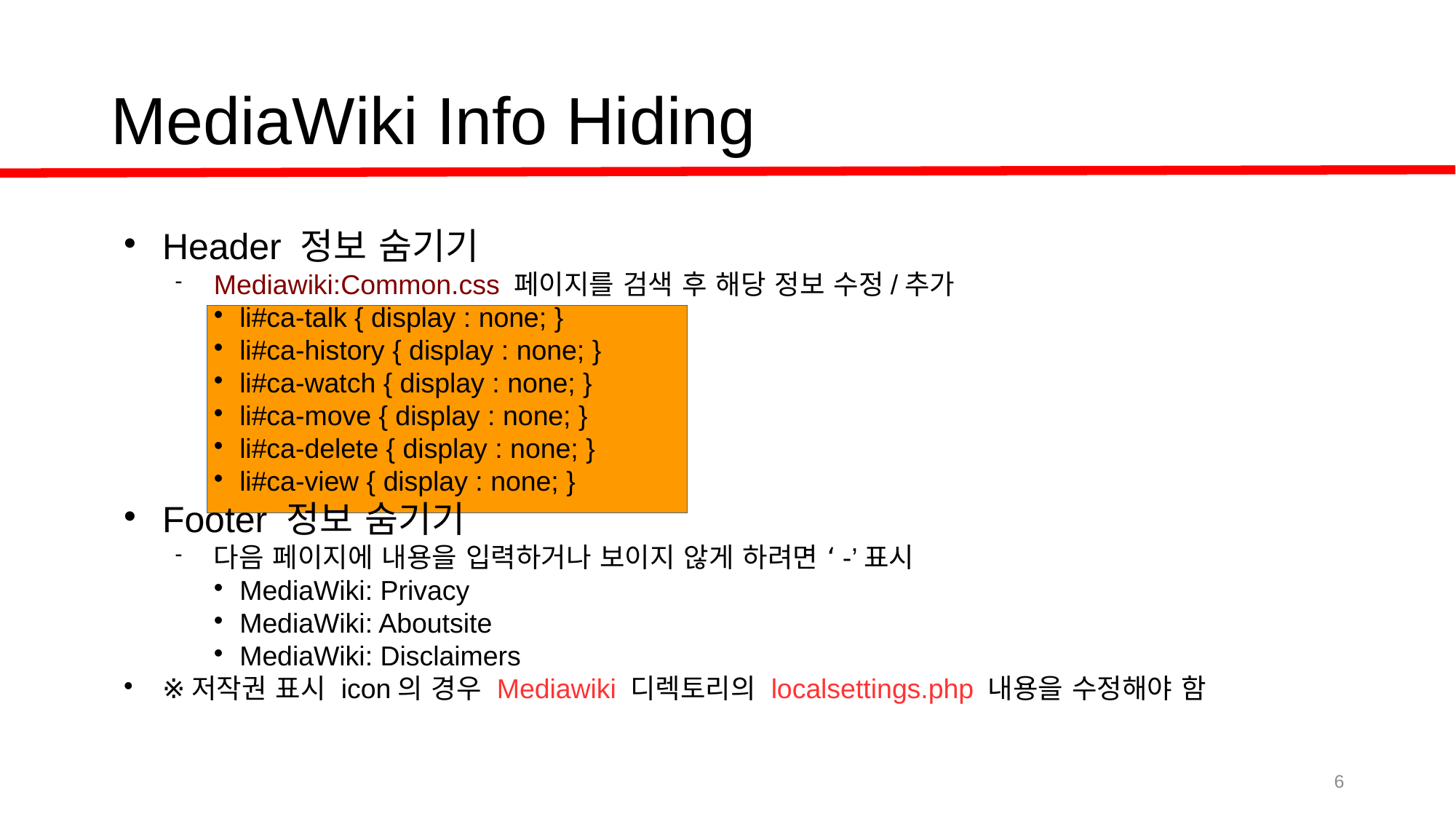

MediaWiki Info Hiding

Header 정보 숨기기
Mediawiki:Common.css 페이지를 검색 후 해당 정보 수정/추가
li#ca-talk { display : none; }
li#ca-history { display : none; }
li#ca-watch { display : none; }
li#ca-move { display : none; }
li#ca-delete { display : none; }
li#ca-view { display : none; }
Footer 정보 숨기기
다음 페이지에 내용을 입력하거나 보이지 않게 하려면 ‘-’표시
MediaWiki: Privacy
MediaWiki: Aboutsite
MediaWiki: Disclaimers
※저작권 표시 icon의 경우 Mediawiki 디렉토리의 localsettings.php 내용을 수정해야 함

6